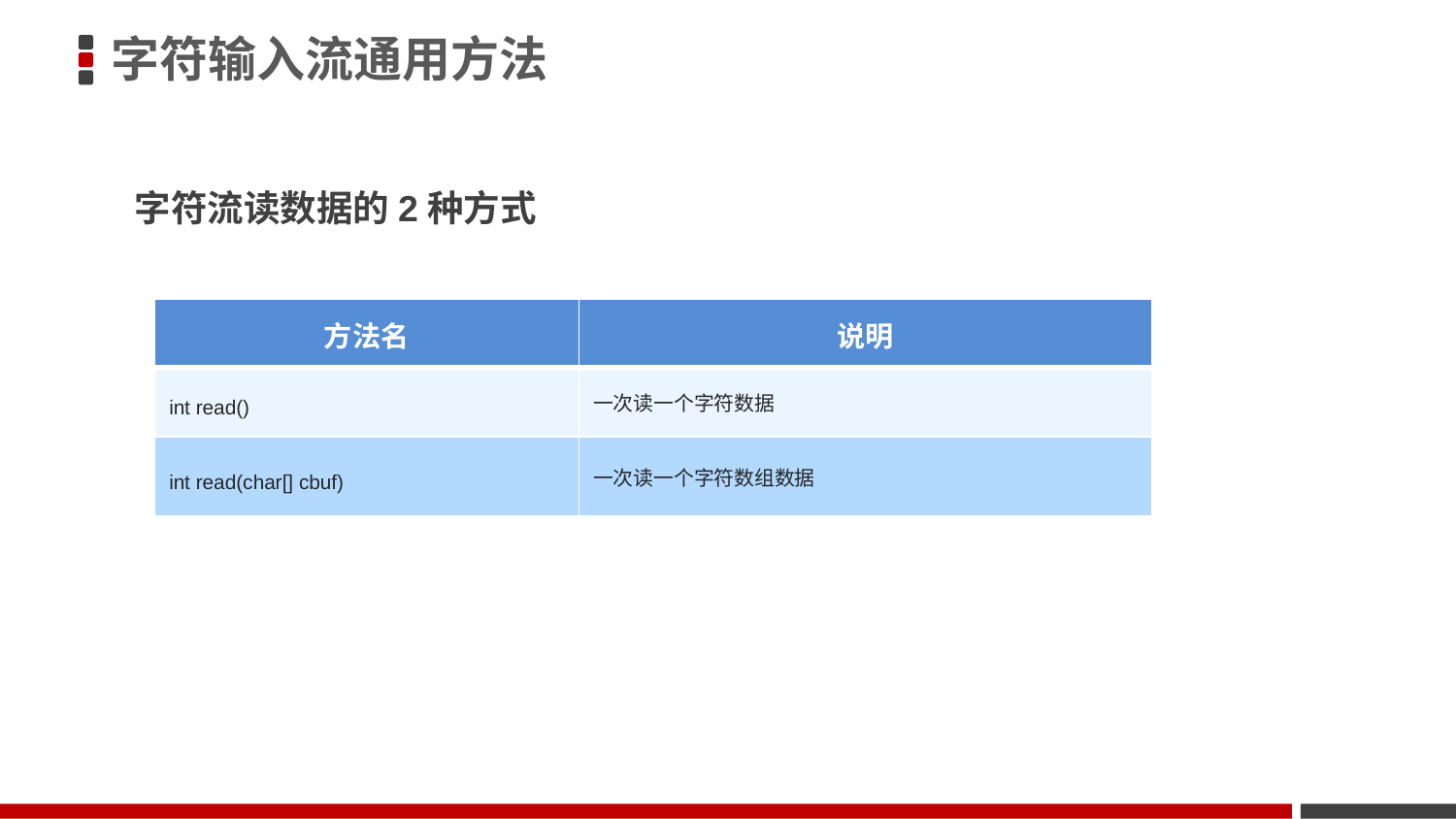

字符输入流通用方法
字符流读数据的2种方式
| 方法名 | 说明 |
| --- | --- |
| int read​() | 一次读一个字符数据 |
| int read​(char[] cbuf) | 一次读一个字符数组数据 |